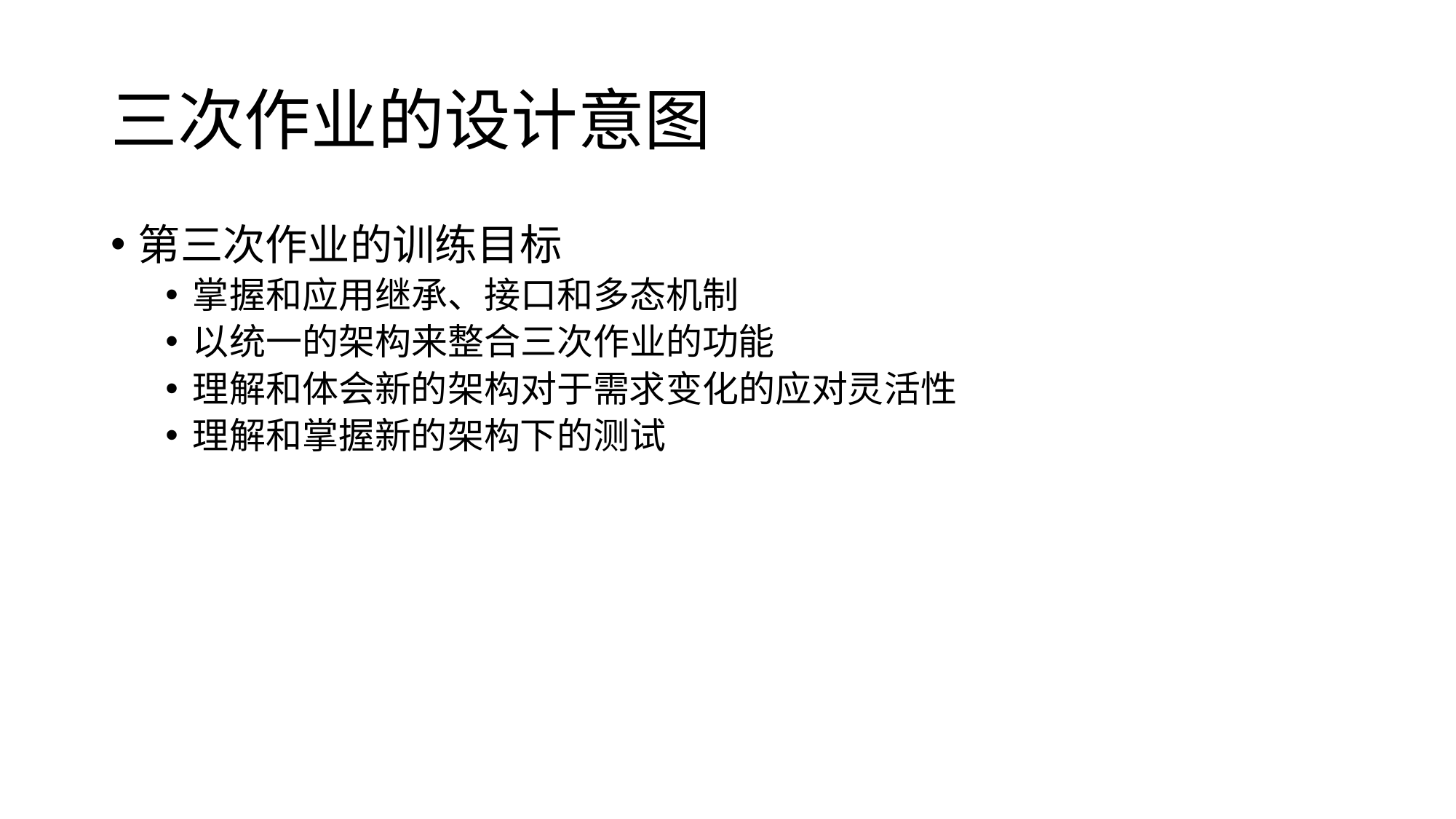

# 三次作业的设计意图
第三次作业的训练目标
掌握和应用继承、接口和多态机制
以统一的架构来整合三次作业的功能
理解和体会新的架构对于需求变化的应对灵活性
理解和掌握新的架构下的测试